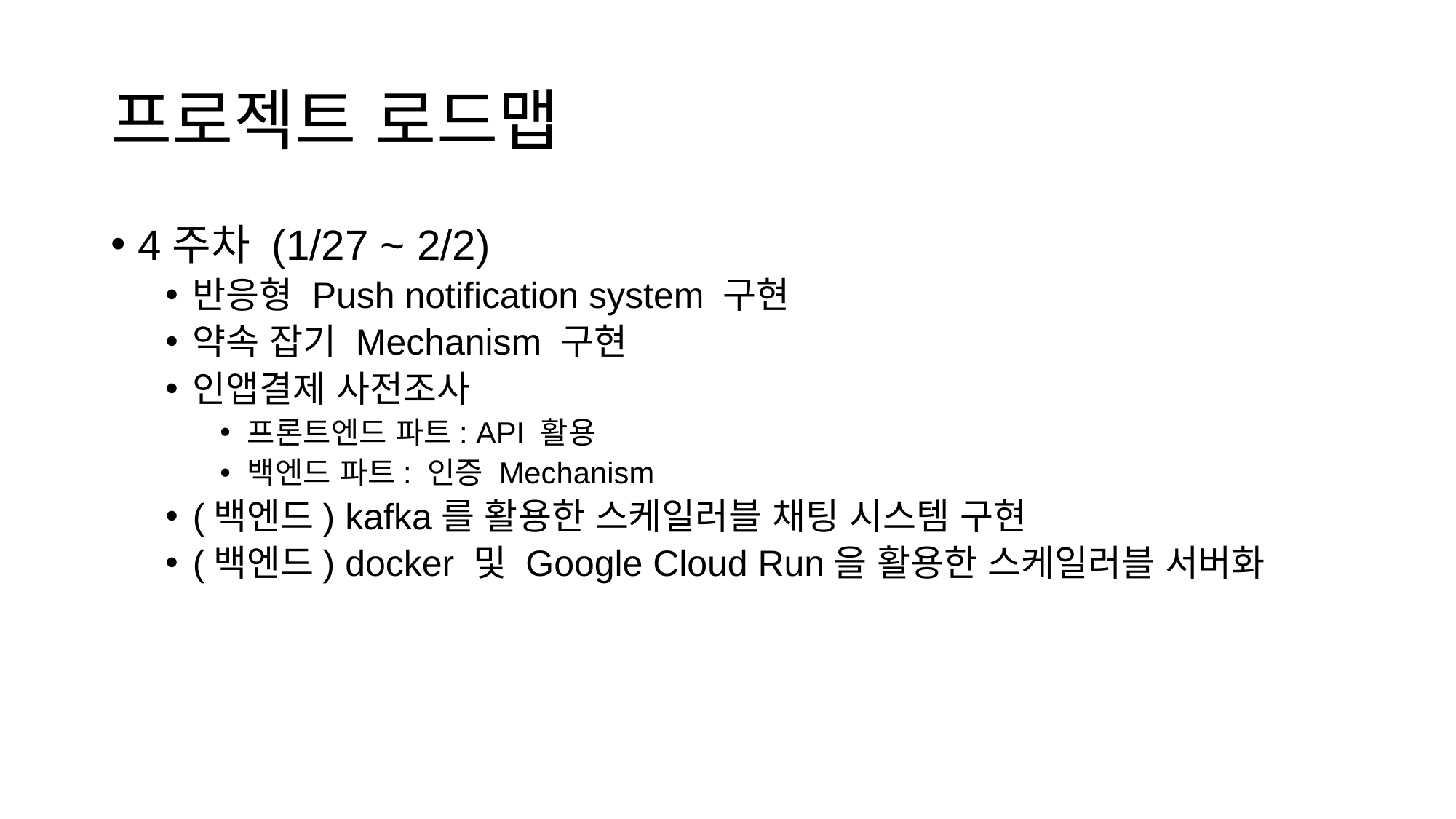

# 프로젝트 로드맵
4주차 (1/27 ~ 2/2)
반응형 Push notification system 구현
약속 잡기 Mechanism 구현
인앱결제 사전조사
프론트엔드 파트: API 활용
백엔드 파트: 인증 Mechanism
(백엔드) kafka를 활용한 스케일러블 채팅 시스템 구현
(백엔드) docker 및 Google Cloud Run을 활용한 스케일러블 서버화